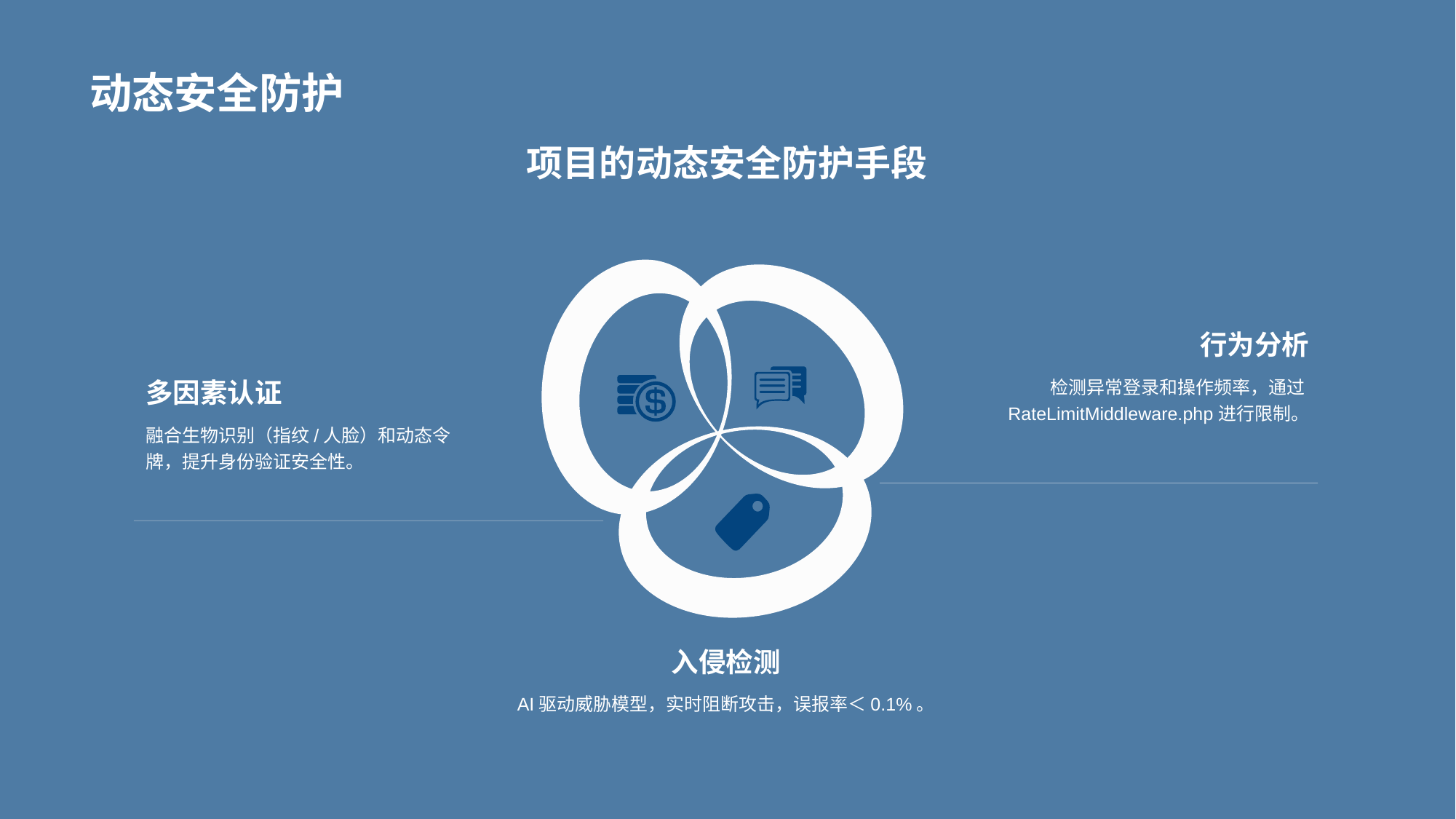

# 动态安全防护
项目的动态安全防护手段

行为分析
检测异常登录和操作频率，通过RateLimitMiddleware.php进行限制。

多因素认证
融合生物识别（指纹/人脸）和动态令牌，提升身份验证安全性。

入侵检测
AI驱动威胁模型，实时阻断攻击，误报率＜0.1%。